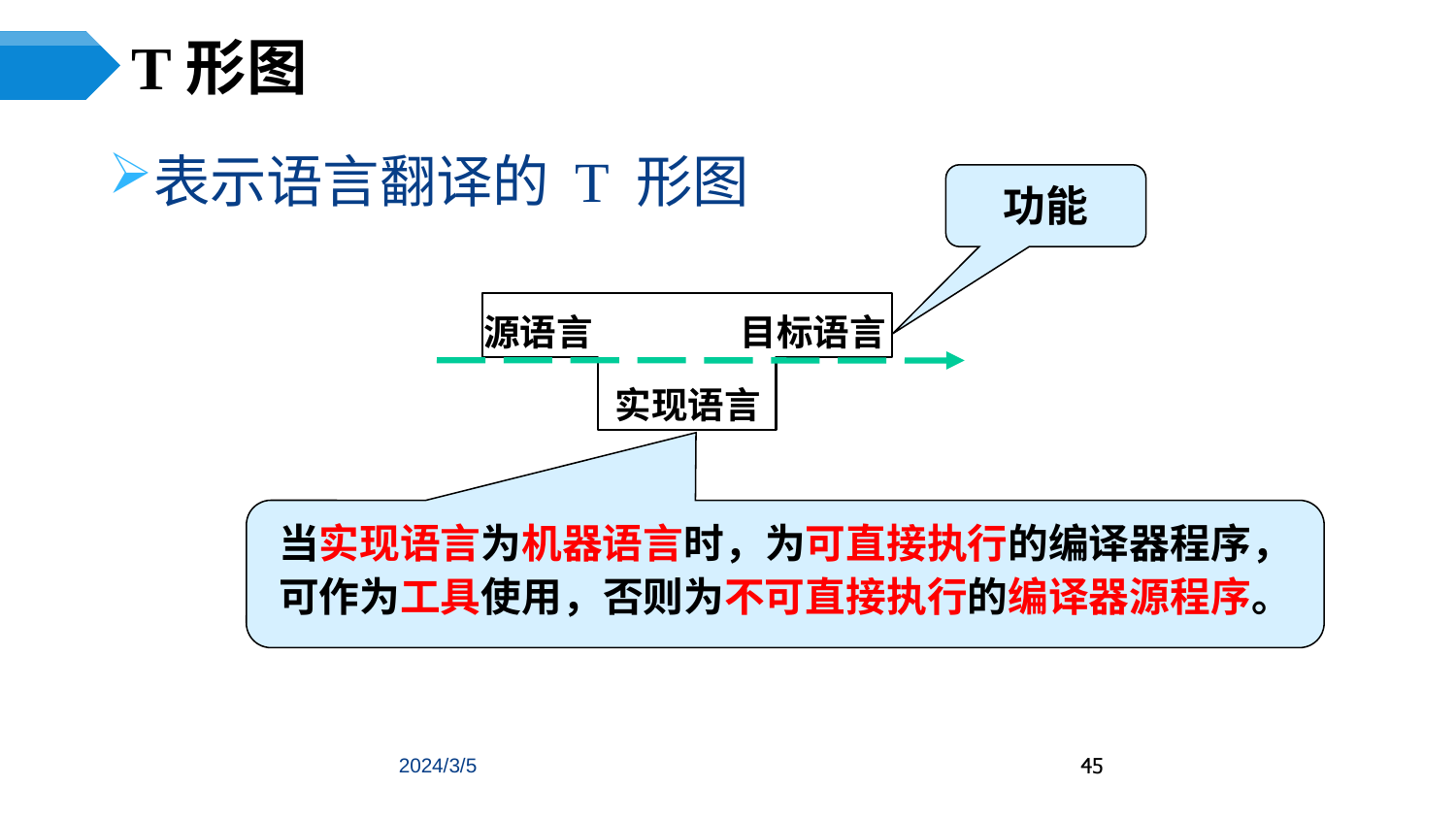

T形图

表示语言翻译的 T 形图
功能

源语言
目标语言

实现语言
当实现语言为机器语言时，为可直接执行的编译器程序，可作为工具使用，否则为不可直接执行的编译器源程序。
2024/3/5
45